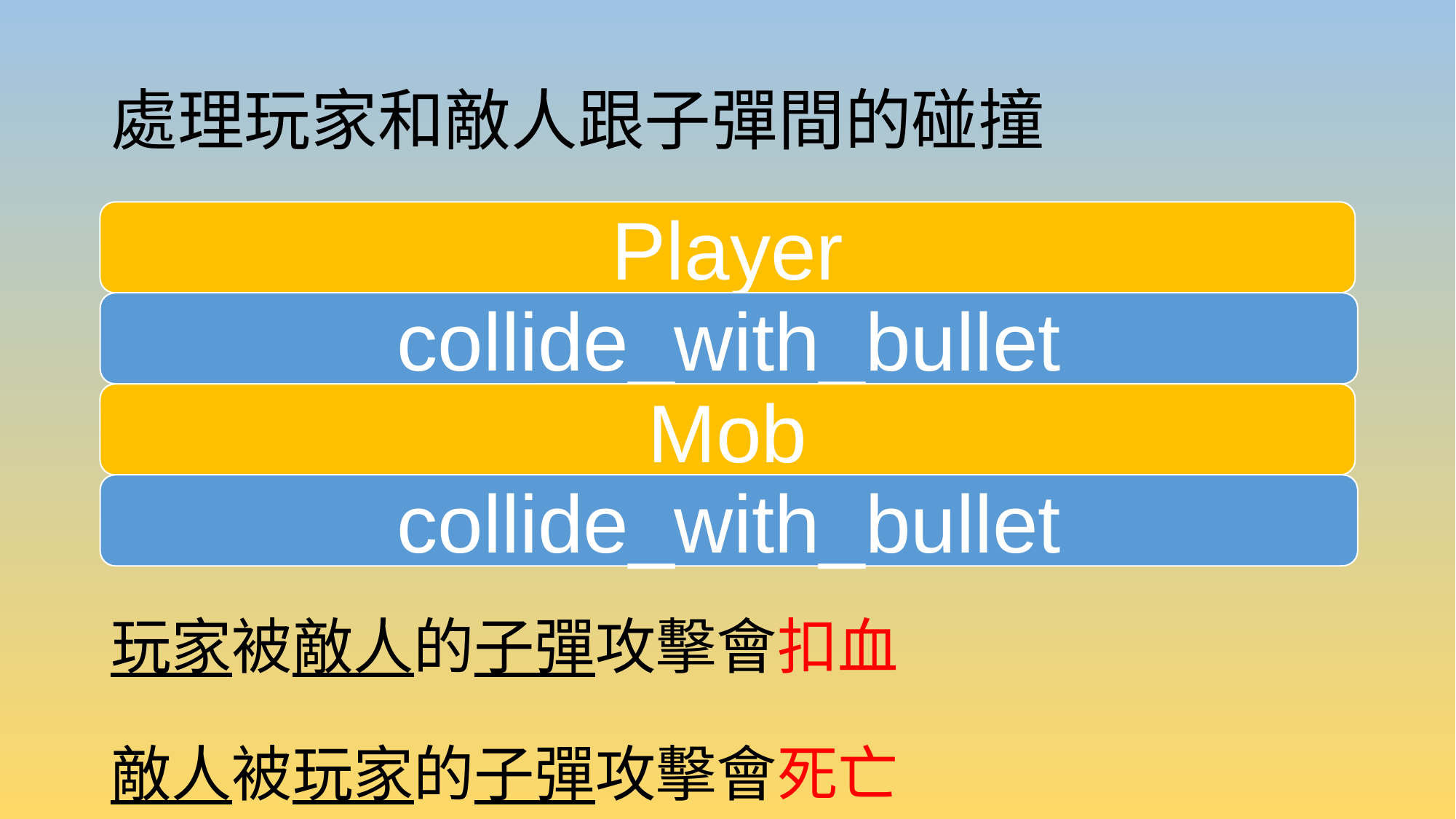

# 處理玩家和敵人跟子彈間的碰撞
Player
collide_with_bullet
Mob
collide_with_bullet
玩家被敵人的子彈攻擊會扣血
敵人被玩家的子彈攻擊會死亡